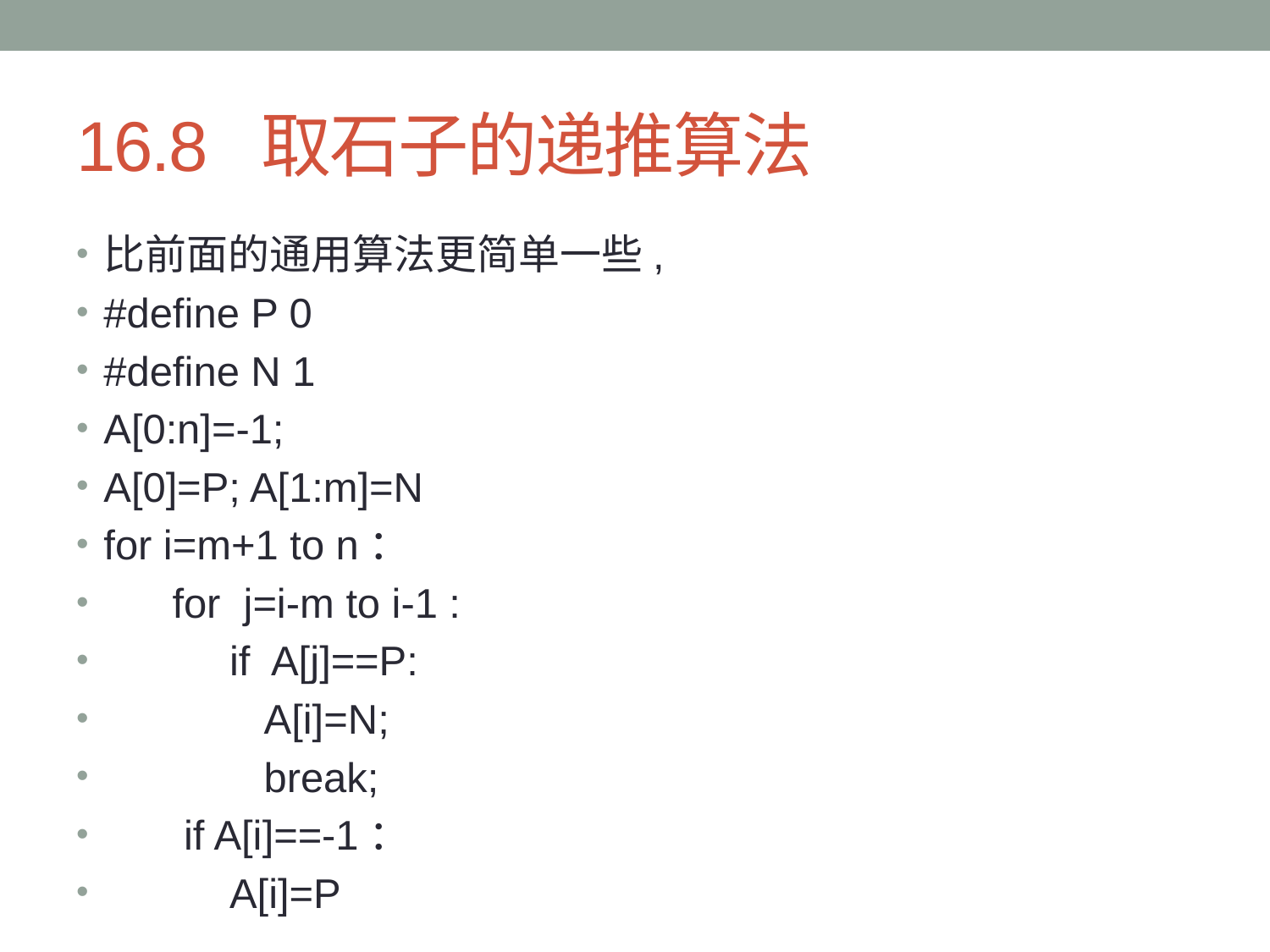

# 16.8  取石子的递推算法
比前面的通用算法更简单一些,
#define P 0
#define N 1
A[0:n]=-1;
A[0]=P; A[1:m]=N
for i=m+1 to n：
      for  j=i-m to i-1 :
           if  A[j]==P:
              A[i]=N;
              break;
       if A[i]==-1：
           A[i]=P